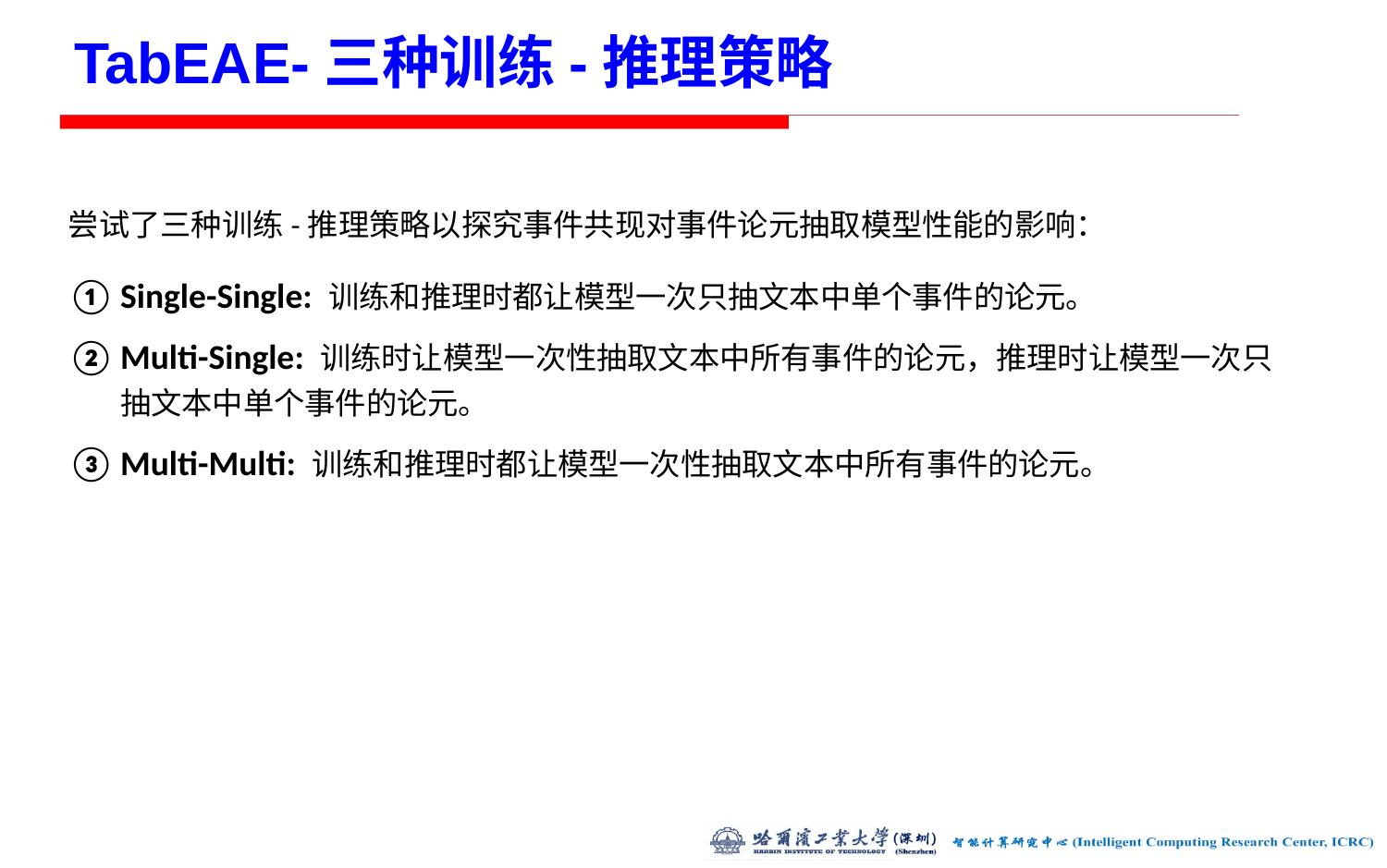

# TabEAE-三种训练-推理策略
尝试了三种训练-推理策略以探究事件共现对事件论元抽取模型性能的影响：
Single-Single: 训练和推理时都让模型一次只抽文本中单个事件的论元。
Multi-Single: 训练时让模型一次性抽取文本中所有事件的论元，推理时让模型一次只抽文本中单个事件的论元。
Multi-Multi: 训练和推理时都让模型一次性抽取文本中所有事件的论元。